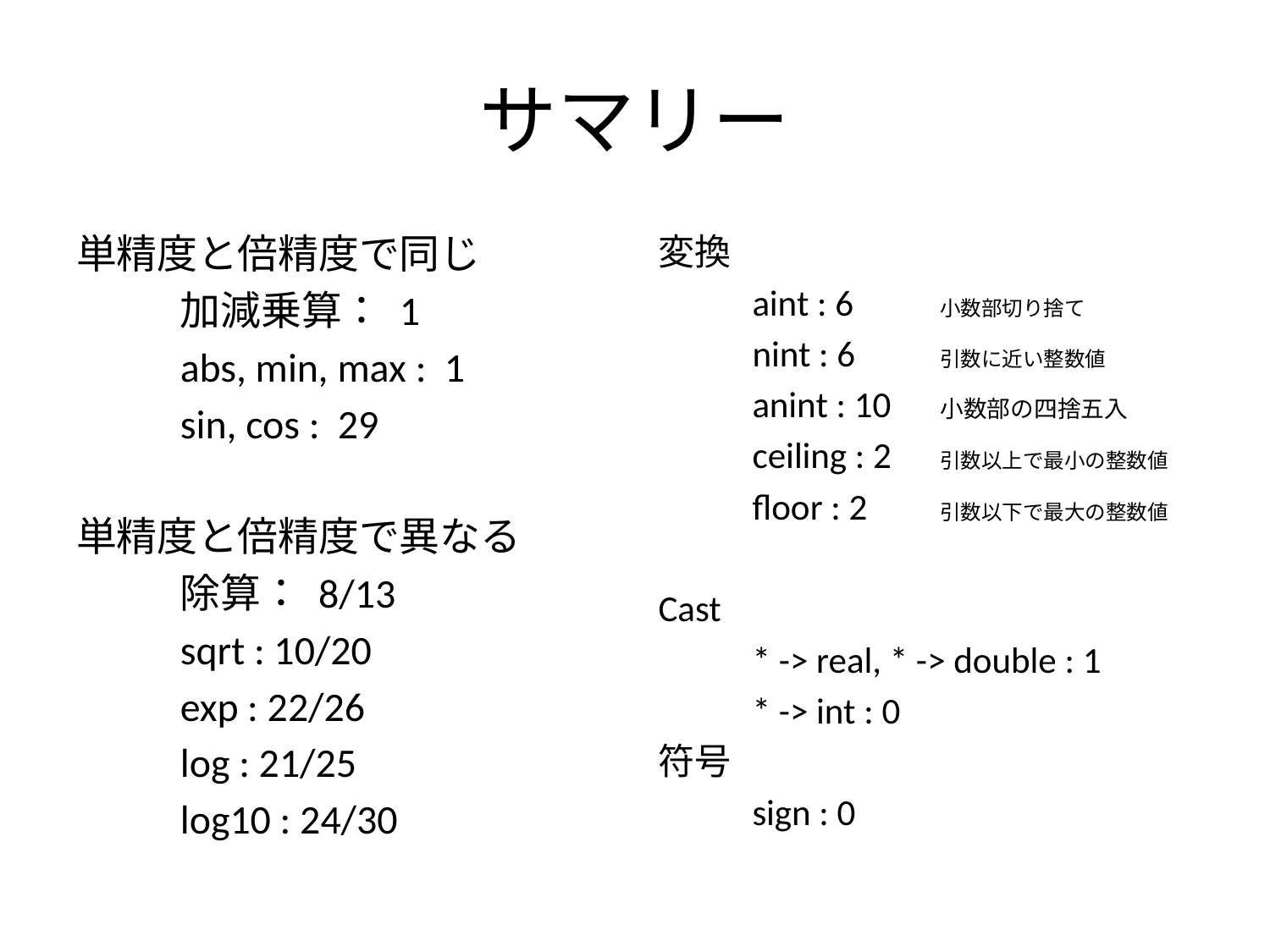

# サマリー
単精度と倍精度で同じ
	加減乗算： 1
	abs, min, max :  1
	sin, cos :  29

単精度と倍精度で異なる
	除算： 8/13
	sqrt : 10/20
	exp : 22/26
	log : 21/25
	log10 : 24/30
変換
	aint : 6		小数部切り捨て
	nint : 6		引数に近い整数値
	anint : 10	小数部の四捨五入
	ceiling : 2	引数以上で最小の整数値
	floor : 2	引数以下で最大の整数値

Cast
	* -> real, * -> double : 1
	* -> int : 0
符号
	sign : 0